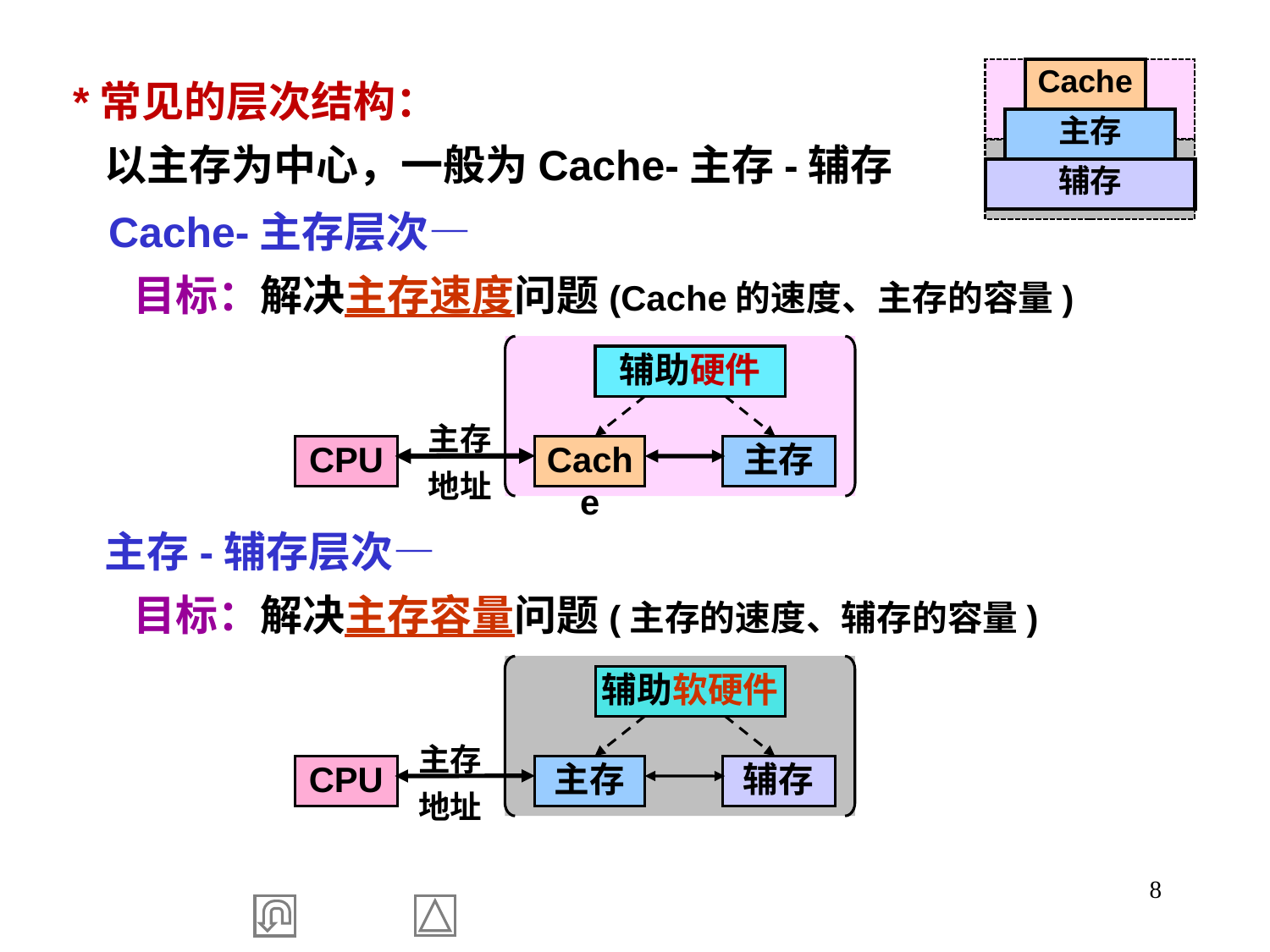

*常见的层次结构：
      以主存为中心，一般为Cache-主存-辅存

Cache
主存

辅存
      Cache-主存层次—
         目标：解决主存速度问题(Cache的速度、主存的容量)

辅助硬件

主存
地址
CPU
Cache
主存

      主存-辅存层次—
         目标：解决主存容量问题(主存的速度、辅存的容量)

辅助软硬件

主存
地址
CPU
主存
辅存

8